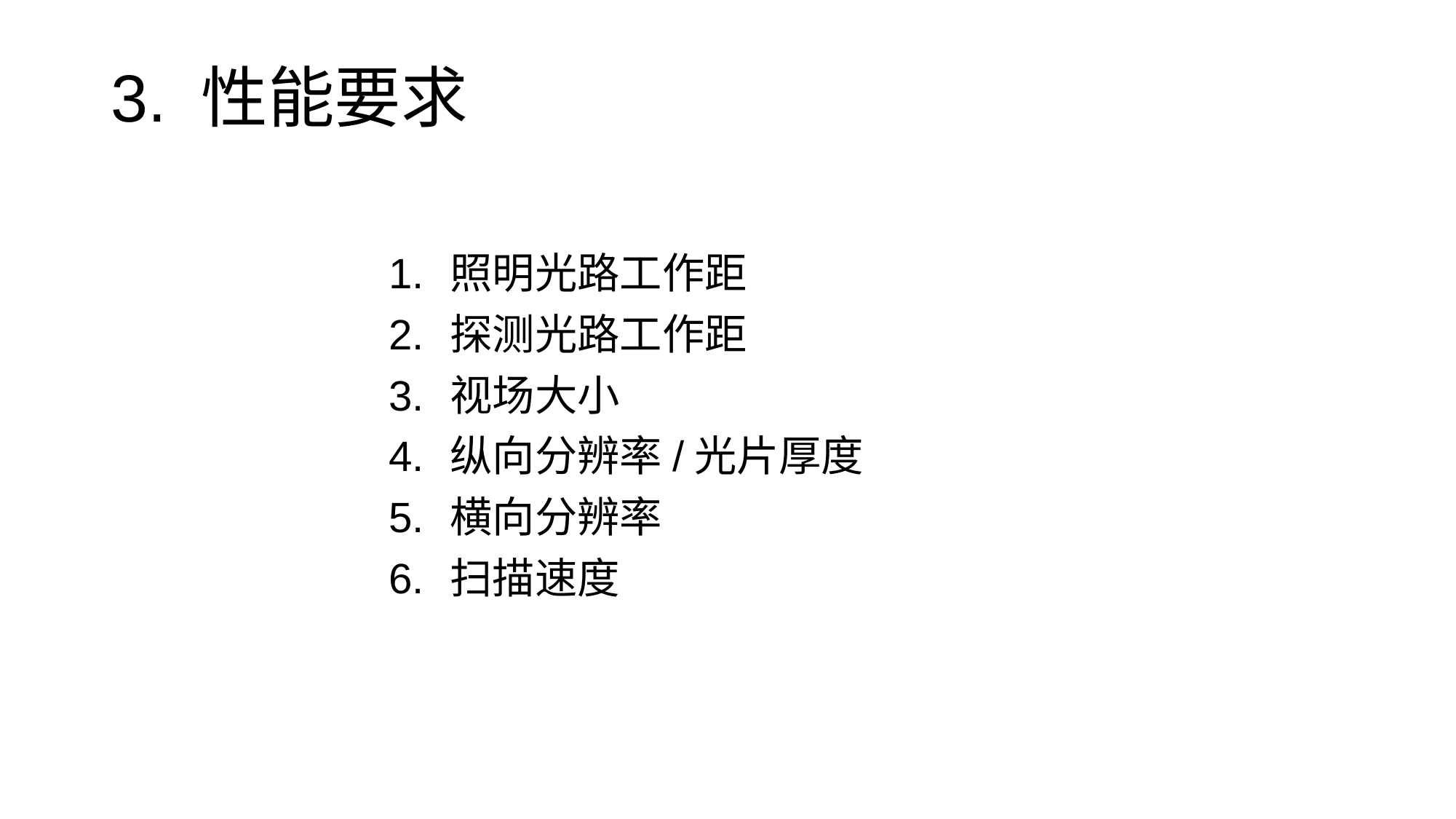

# 3. 性能要求

照明光路工作距
探测光路工作距
视场大小
纵向分辨率/光片厚度
横向分辨率
扫描速度